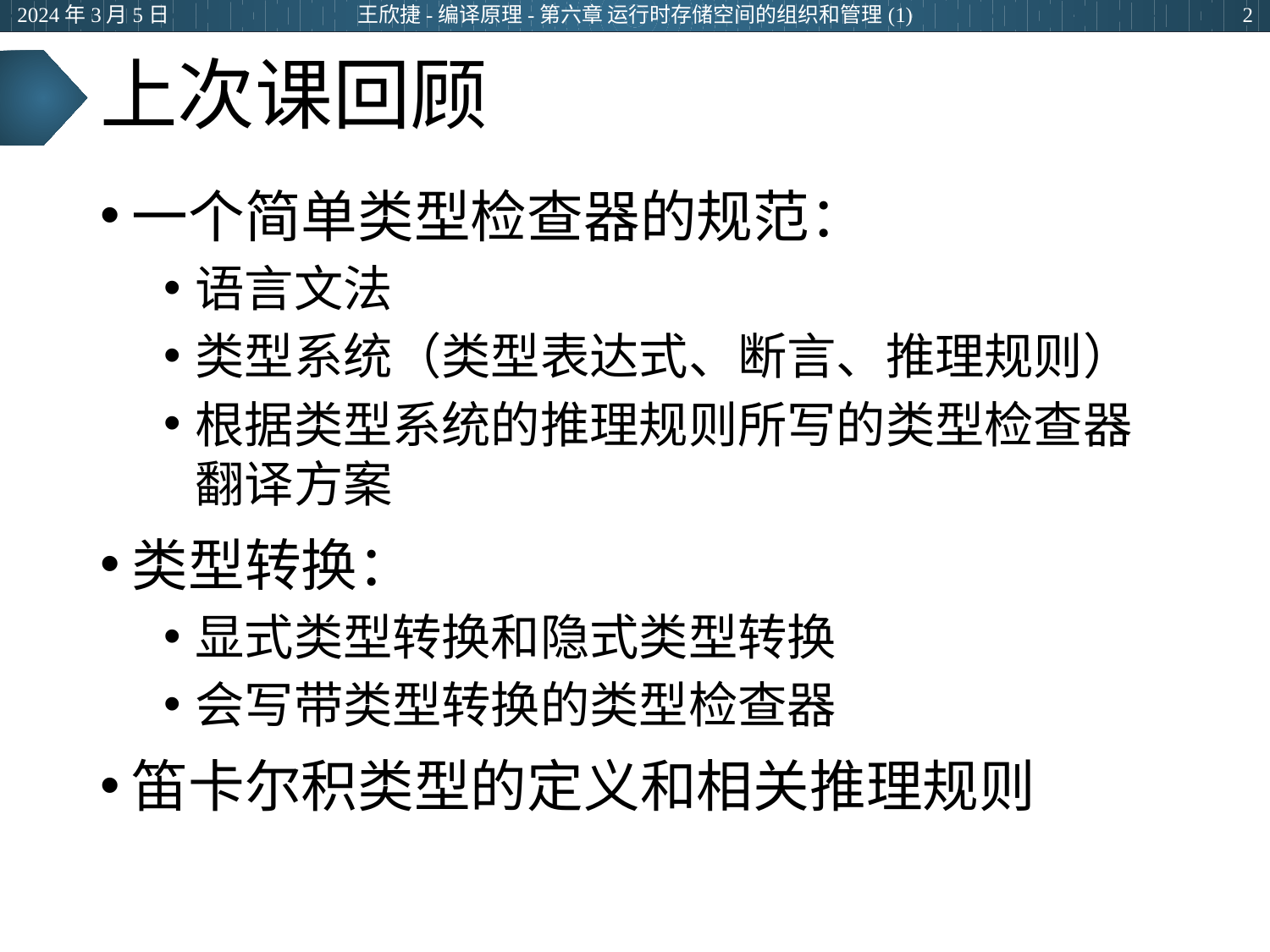

2024年3月5日
王欣捷-编译原理-第六章 运行时存储空间的组织和管理(1)
2
# 上次课回顾
一个简单类型检查器的规范：
语言文法
类型系统（类型表达式、断言、推理规则）
根据类型系统的推理规则所写的类型检查器翻译方案
类型转换：
显式类型转换和隐式类型转换
会写带类型转换的类型检查器
笛卡尔积类型的定义和相关推理规则